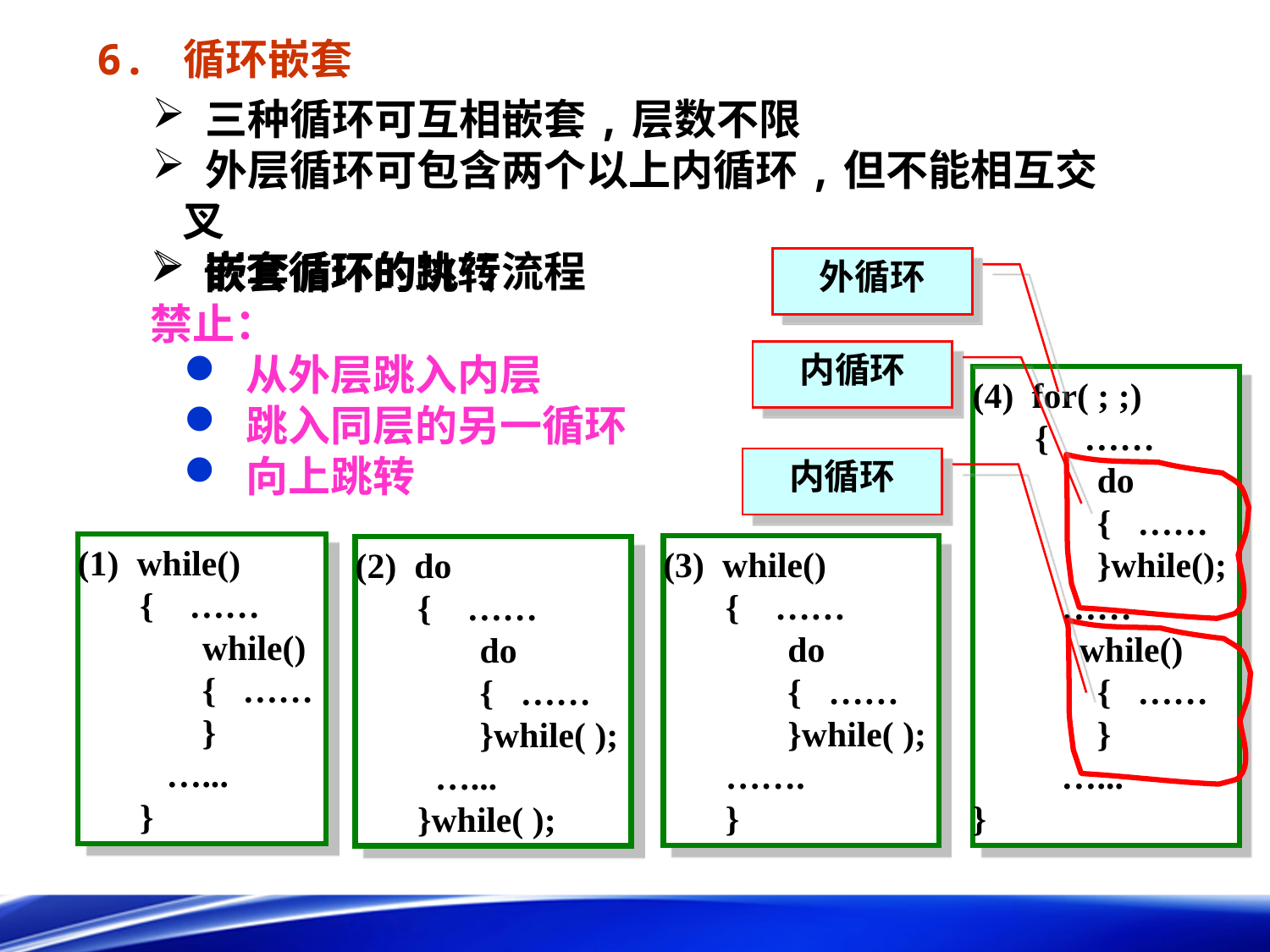

6. 循环嵌套
 三种循环可互相嵌套,层数不限
 外层循环可包含两个以上内循环,但不能相互交叉
 嵌套循环的执行流程
 嵌套循环的跳转
禁止：
 从外层跳入内层
 跳入同层的另一循环
 向上跳转
外循环
内循环
(4)  for( ; ;)
       {    ……
              do
              {   ……
              }while();
          ……
            while()
              {   ……
              }
          …...
}
内循环

(1)  while()
       {    ……
              while()
              {   ……
              }
          …...
       }
(3)  while()
       {    ……
              do
              {   ……
              }while( );
       …….
       }
(2)  do
       {    ……
              do
              {   ……
              }while( );
         …...
       }while( );